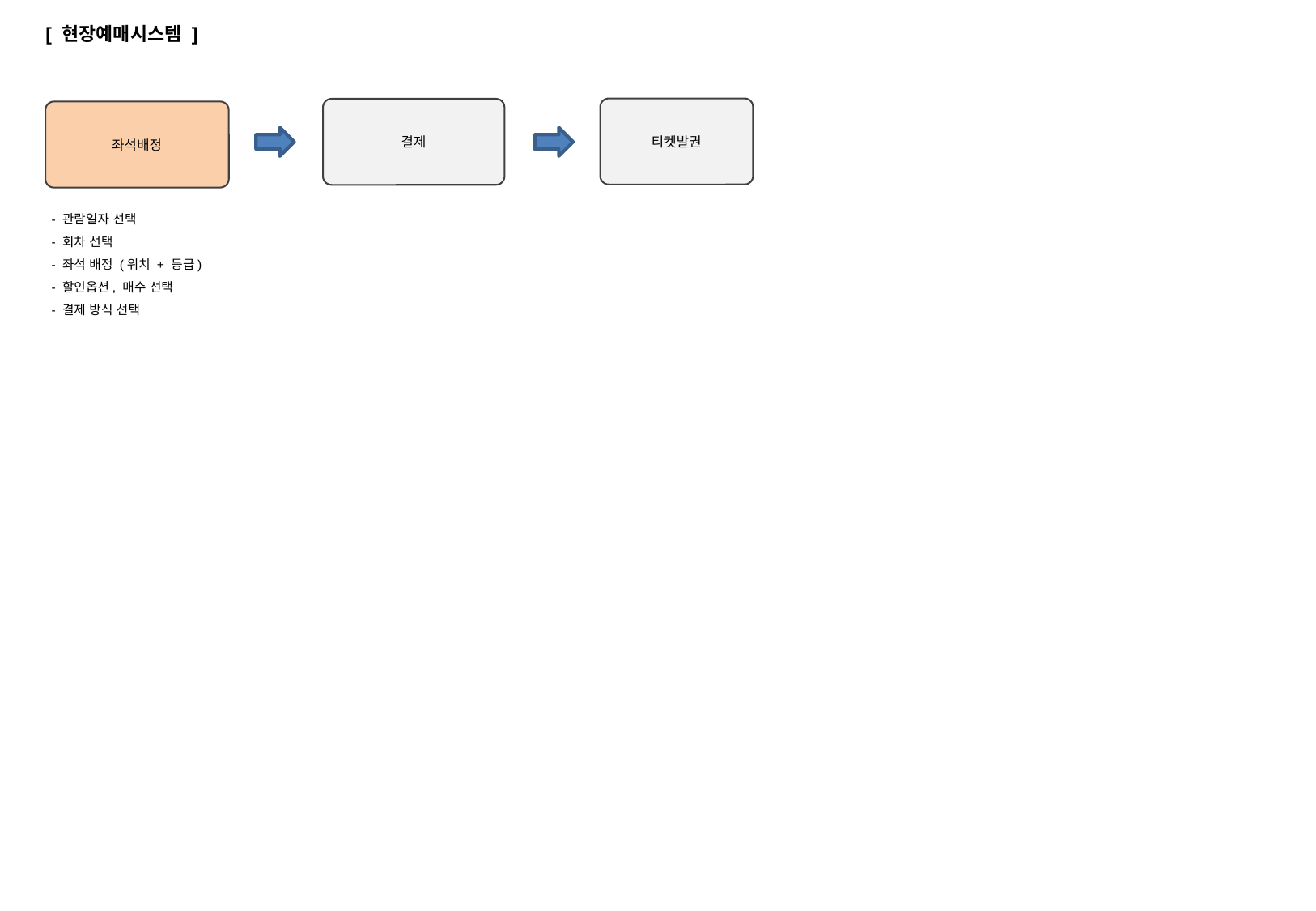

[ 현장예매시스템 ]
티켓발권
결제
좌석배정

- 관람일자 선택
- 회차 선택
- 좌석 배정 (위치 + 등급)
- 할인옵션, 매수 선택
- 결제 방식 선택